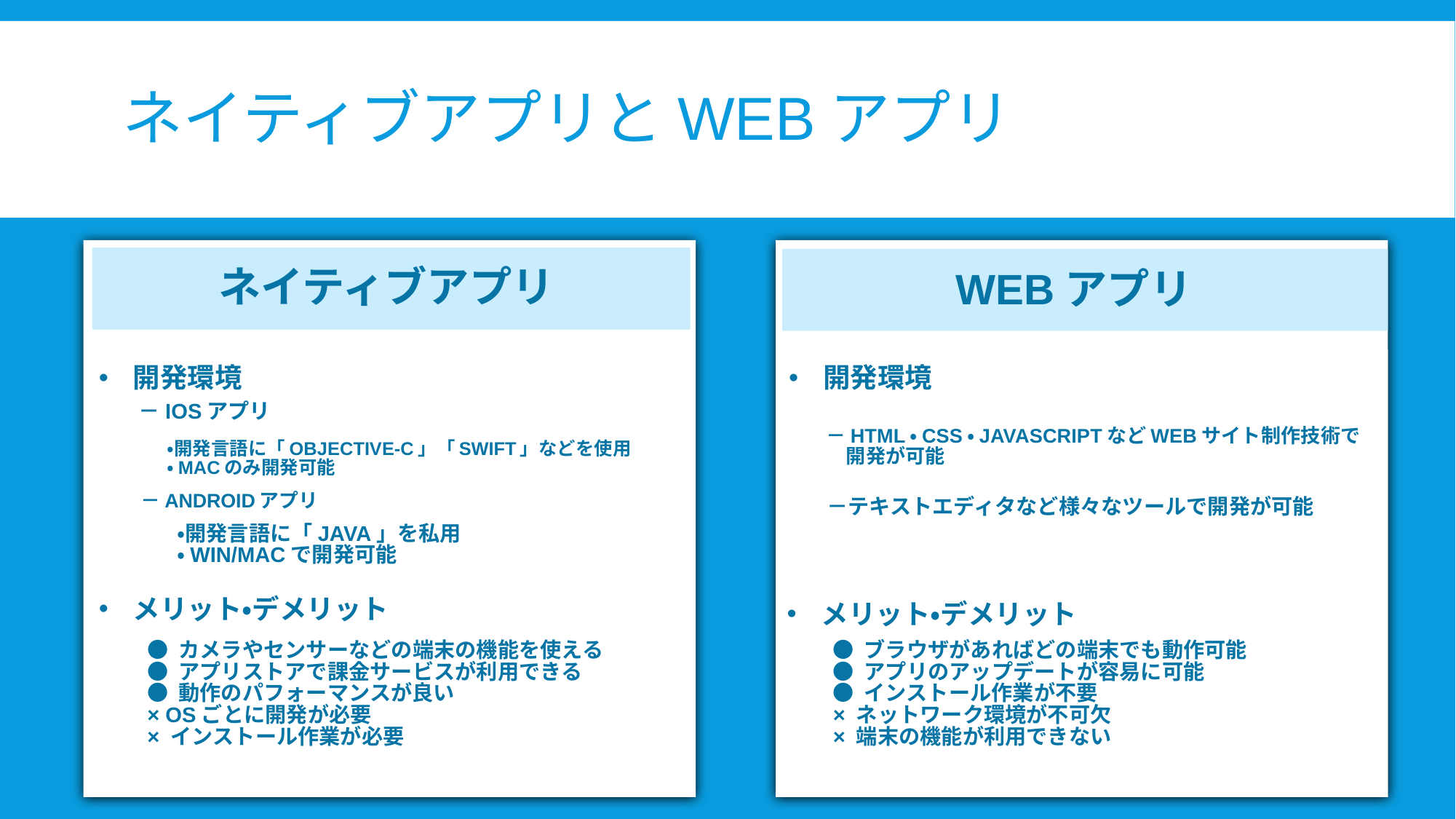

ネイティブアプリとWEBアプリ
# ネイティブアプリ
WEBアプリ

開発環境
開発環境

－iosアプリ
－HTML・CSS・JavaScriptなどWeBサイト制作技術で
　開発が可能
・開発言語に「Objective-C」「swift」などを使用
・Macのみ開発可能
－テキストエディタなど様々なツールで開発が可能
－Androidアプリ
・開発言語に「JAVA」を私用
・WIN/Macで開発可能
メリット・デメリット
メリット・デメリット
● カメラやセンサーなどの端末の機能を使える
● アプリストアで課金サービスが利用できる
● 動作のパフォーマンスが良い
× OSごとに開発が必要
× インストール作業が必要
● ブラウザがあればどの端末でも動作可能
● アプリのアップデートが容易に可能
● インストール作業が不要
× ネットワーク環境が不可欠
× 端末の機能が利用できない